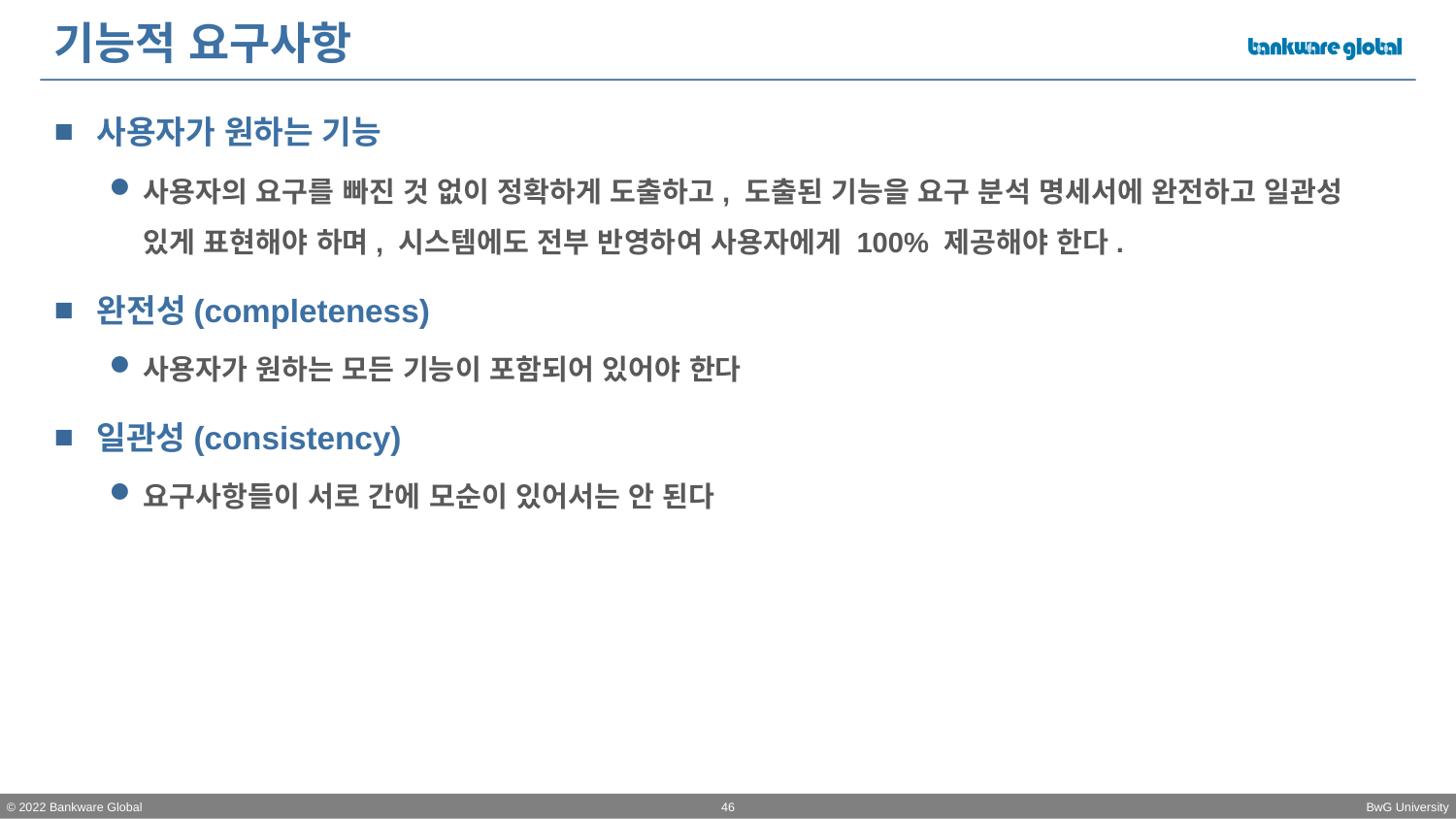

# 기능적 요구사항
사용자가 원하는 기능
사용자의 요구를 빠진 것 없이 정확하게 도출하고, 도출된 기능을 요구 분석 명세서에 완전하고 일관성 있게 표현해야 하며, 시스템에도 전부 반영하여 사용자에게 100% 제공해야 한다.
완전성(completeness)
사용자가 원하는 모든 기능이 포함되어 있어야 한다
일관성(consistency)
요구사항들이 서로 간에 모순이 있어서는 안 된다
46